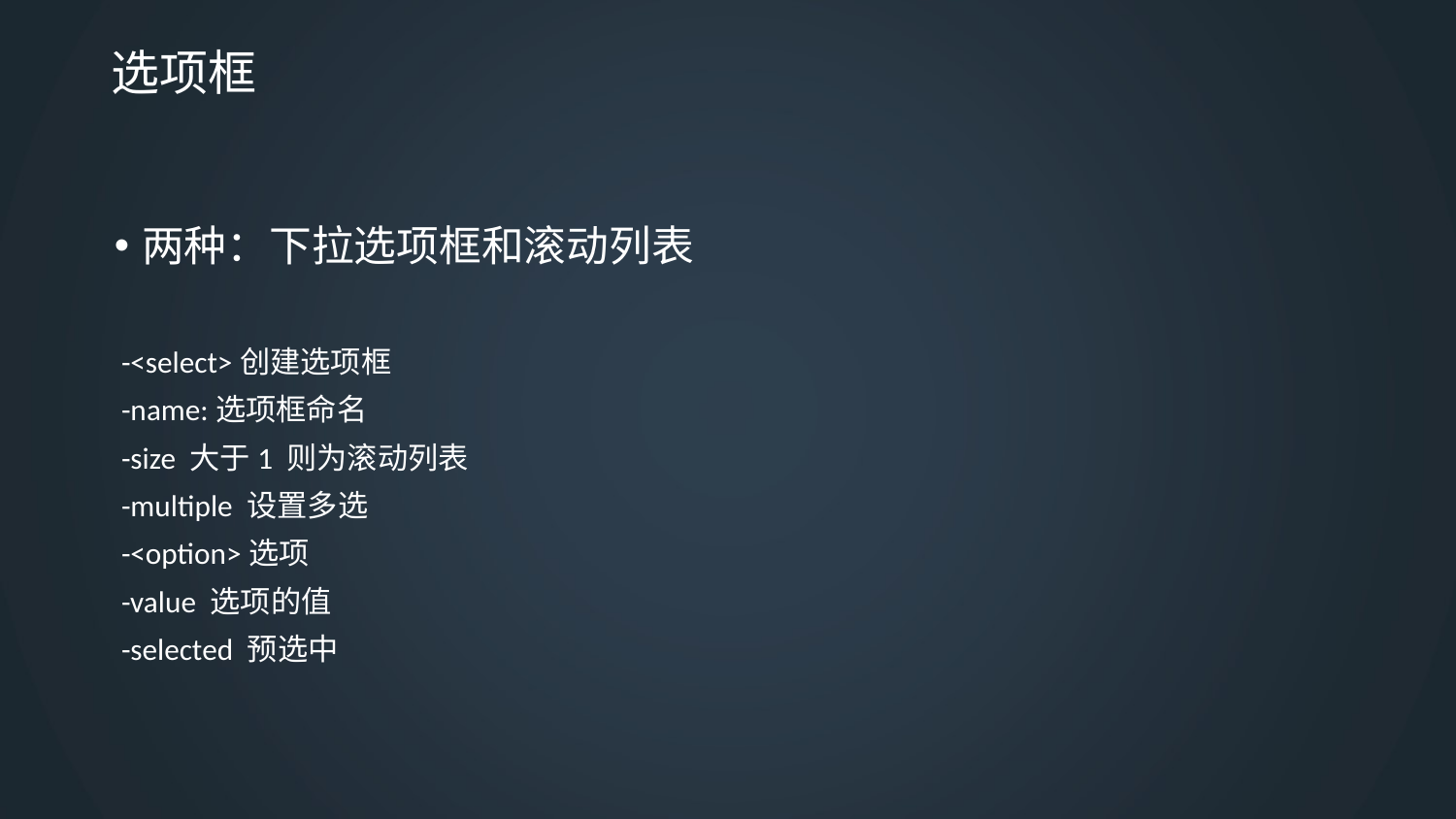

# 选项框
两种：下拉选项框和滚动列表

 -<select>创建选项框
 -name:选项框命名
 -size 大于1 则为滚动列表
 -multiple 设置多选
 -<option>选项
 -value 选项的值
 -selected 预选中